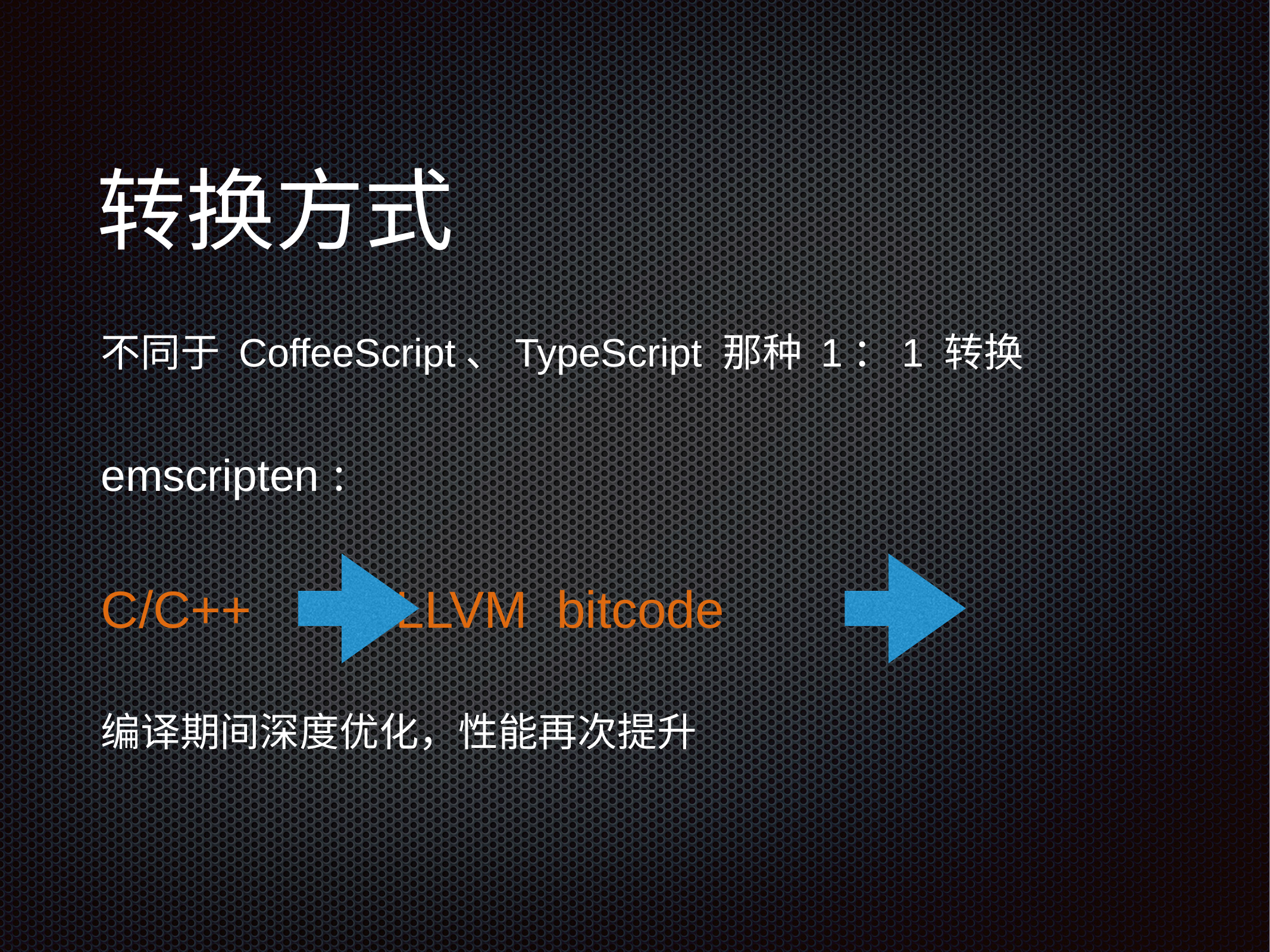

# 转换方式
不同于 CoffeeScript、TypeScript 那种 1：1 转换
emscripten：
C/C++          LLVM  bitcode           JS
编译期间深度优化，性能再次提升